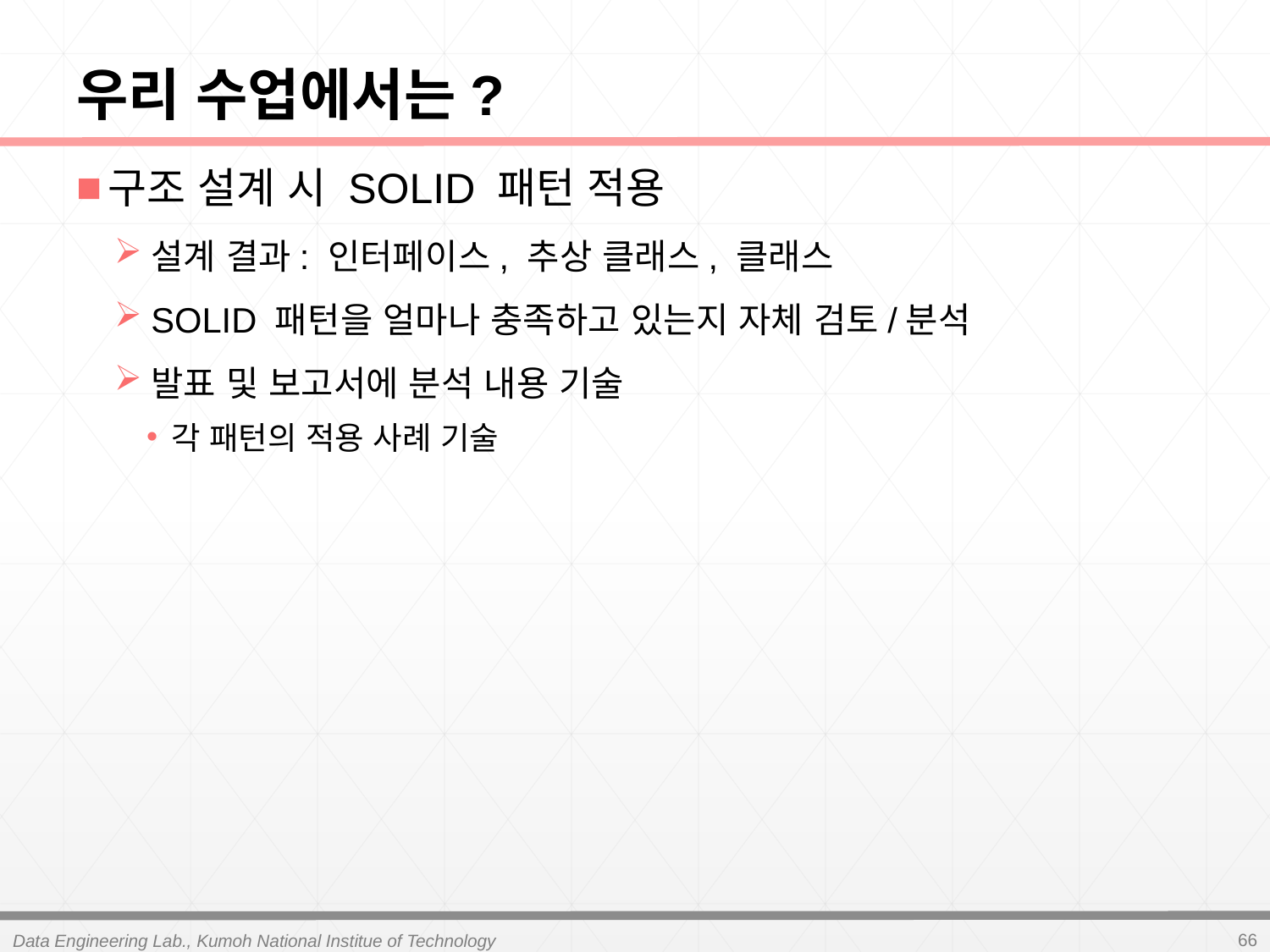

# 우리 수업에서는?
구조 설계 시 SOLID 패턴 적용
설계 결과: 인터페이스, 추상 클래스, 클래스
SOLID 패턴을 얼마나 충족하고 있는지 자체 검토/분석
발표 및 보고서에 분석 내용 기술
각 패턴의 적용 사례 기술

66
Data Engineering Lab., Kumoh National Institue of Technology